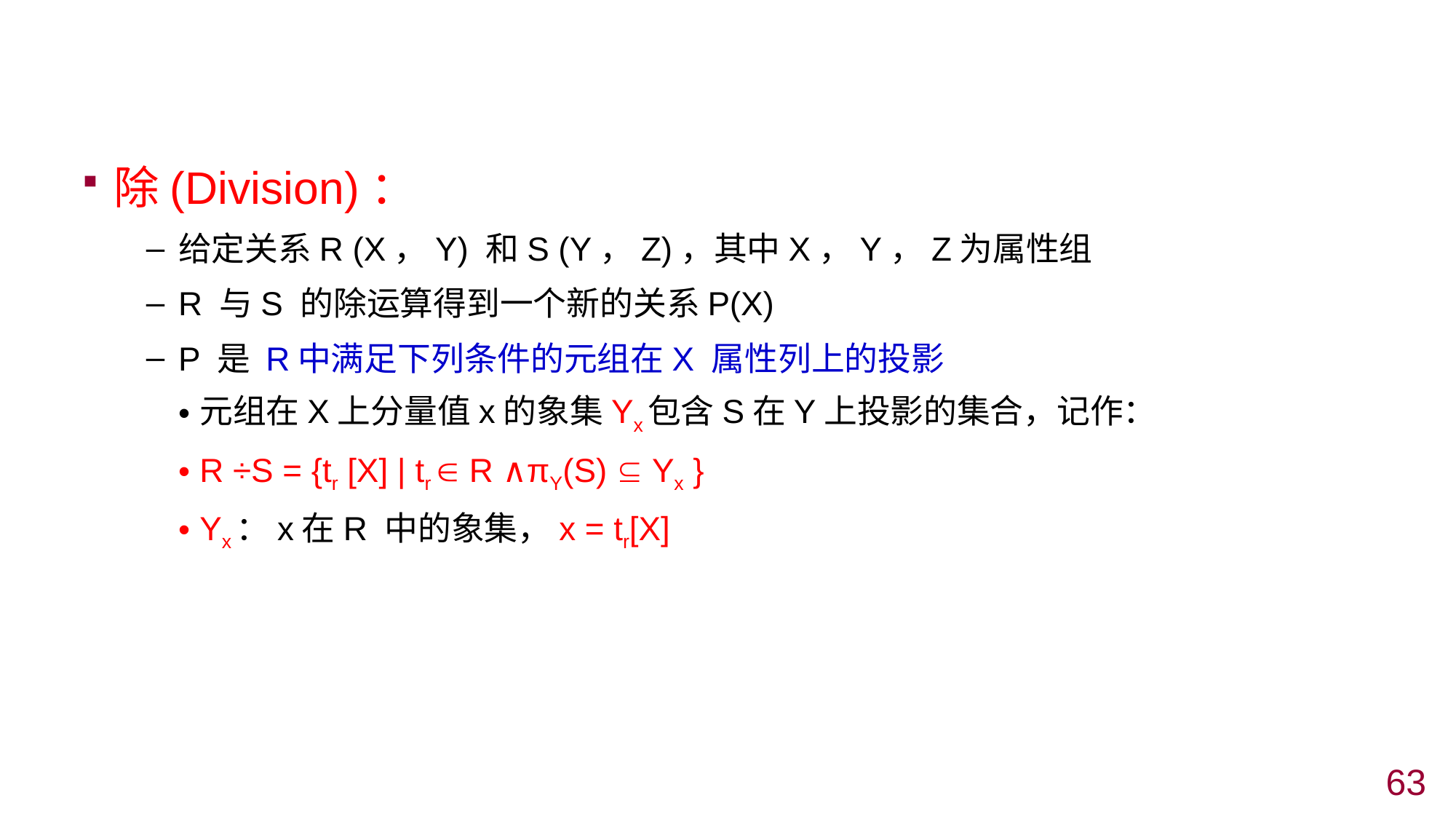

#
除(Division)：
给定关系R (X，Y) 和S (Y，Z)，其中X，Y，Z为属性组
R 与S 的除运算得到一个新的关系P(X)
P 是 R中满足下列条件的元组在X 属性列上的投影
元组在X上分量值x的象集Yx包含S在Y上投影的集合，记作：
R ÷S = {tr [X] | tr ∈ R ∧πY(S) ⊆ Yx }
Yx：x在R 中的象集，x = tr[X]
63